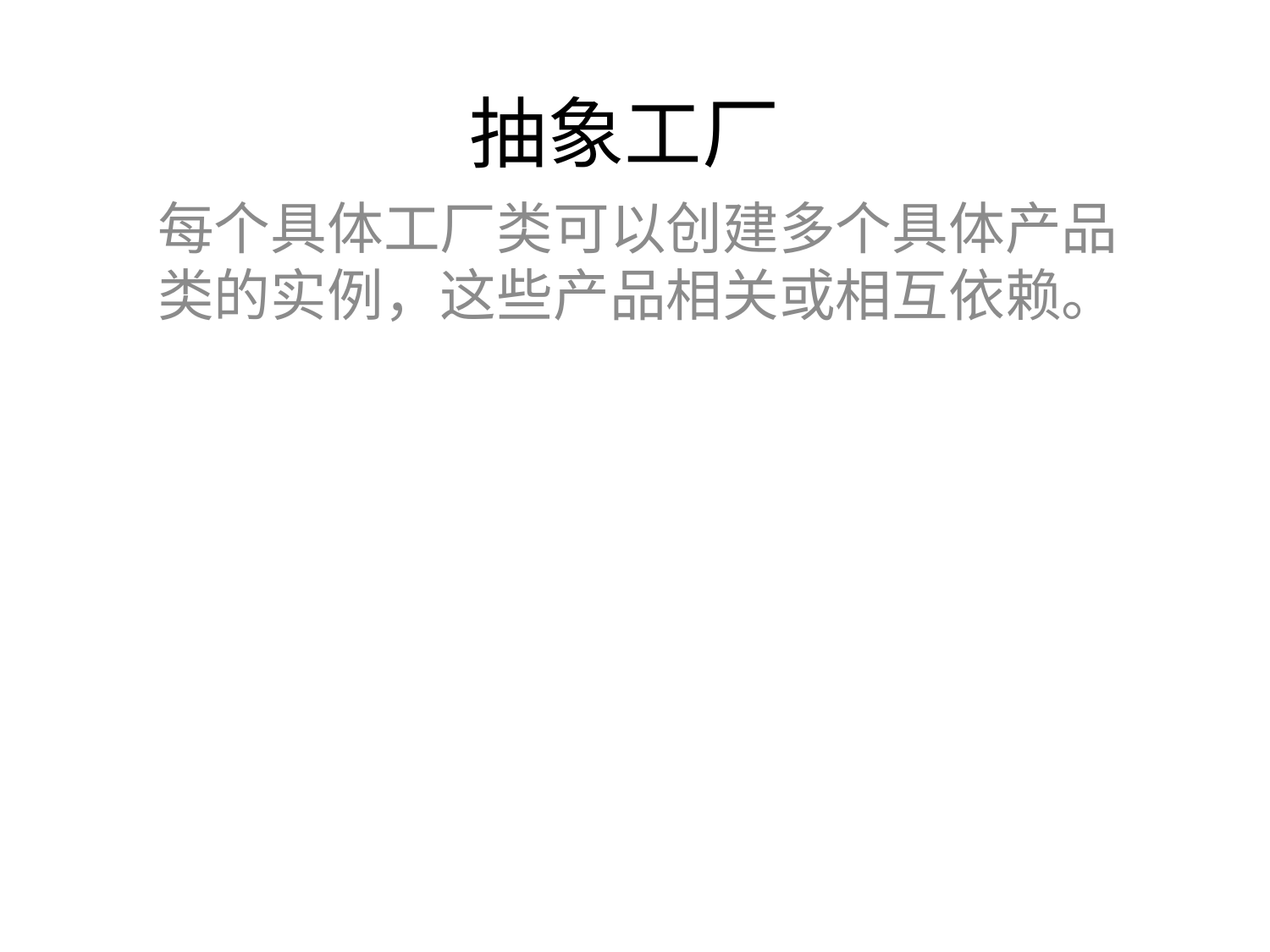

# 抽象工厂
每个具体工厂类可以创建多个具体产品类的实例，这些产品相关或相互依赖。